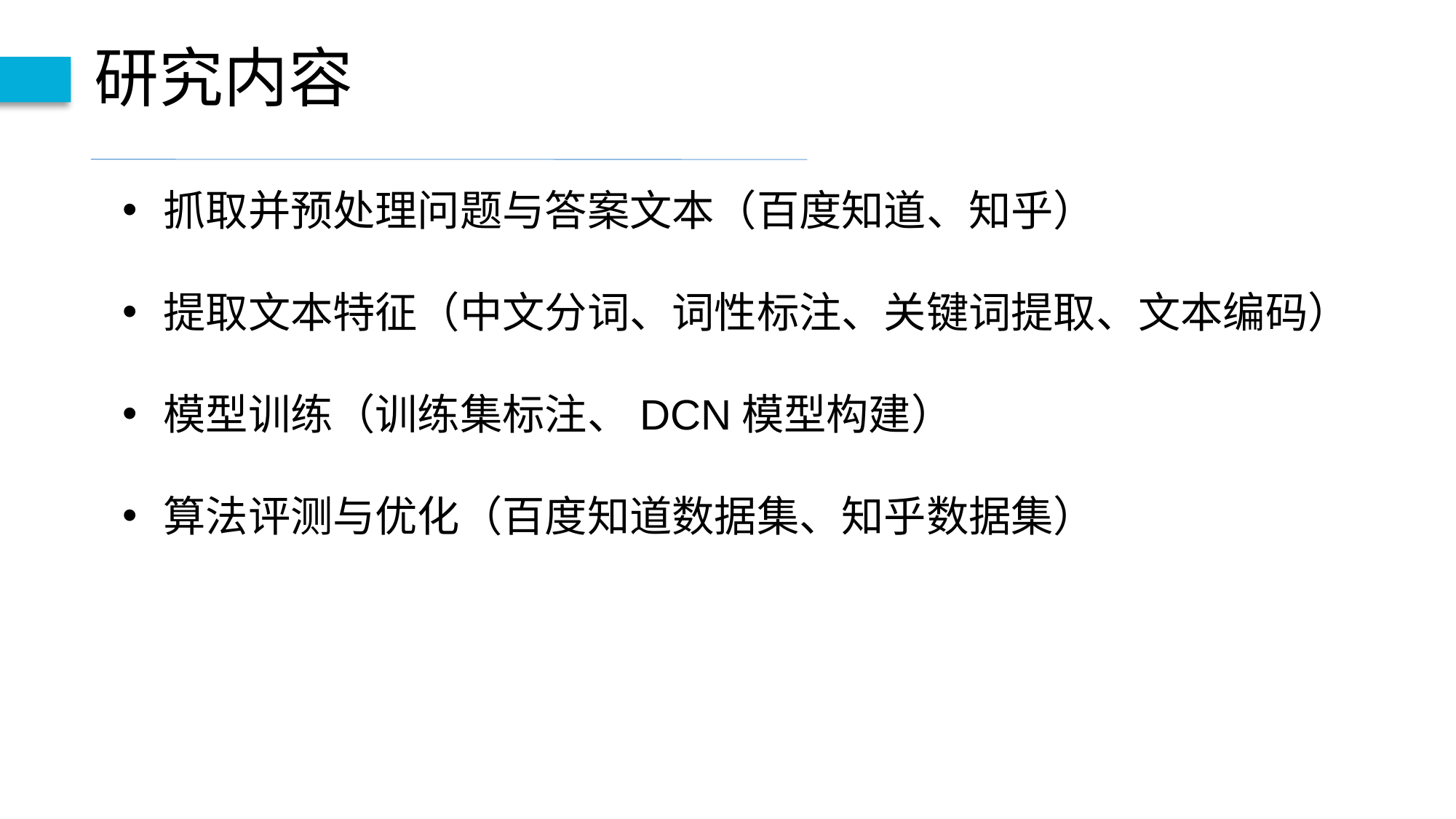

研究内容

抓取并预处理问题与答案文本（百度知道、知乎）

提取文本特征（中文分词、词性标注、关键词提取、文本编码）

模型训练（训练集标注、DCN模型构建）

算法评测与优化（百度知道数据集、知乎数据集）